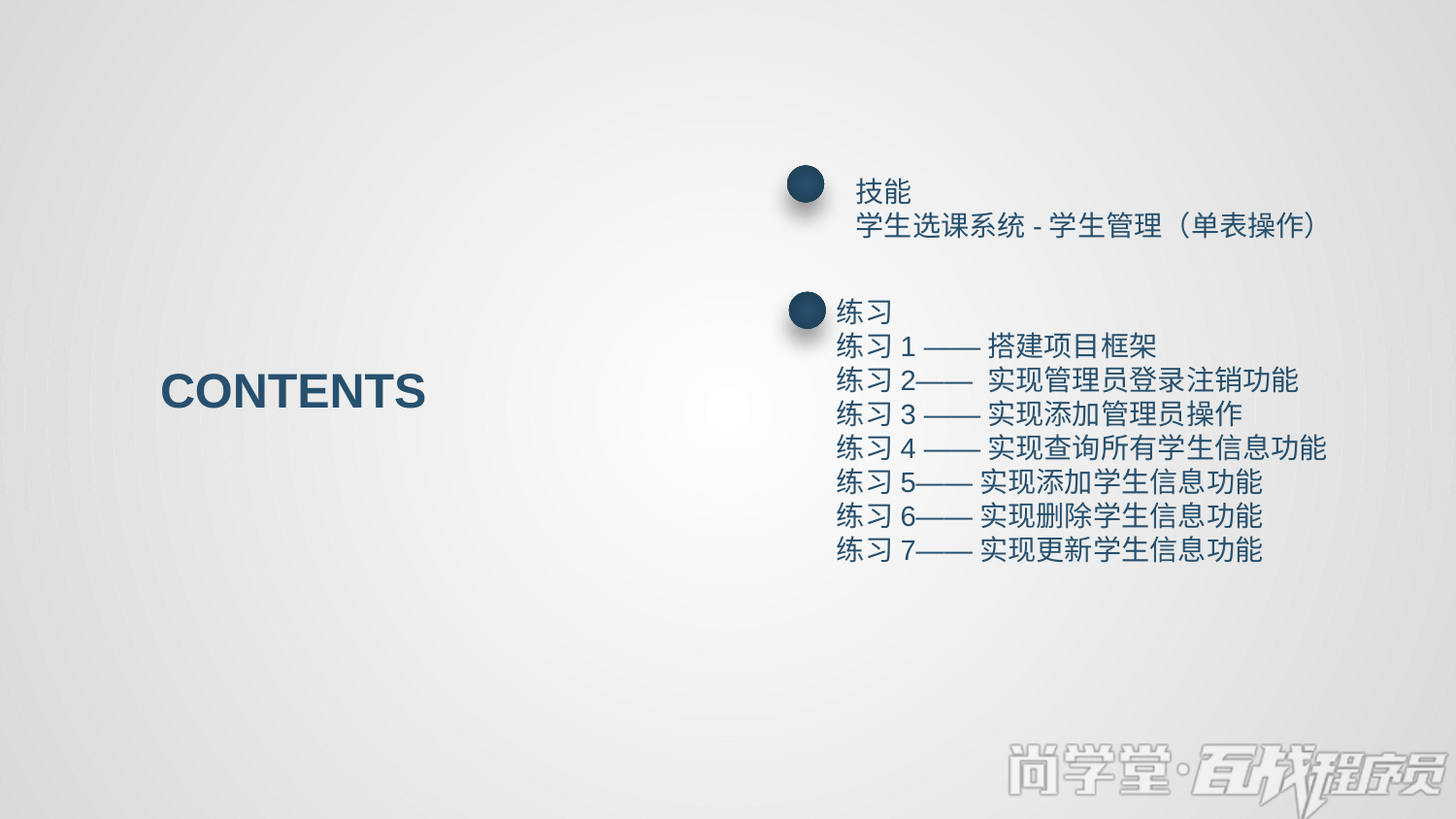

技能
学生选课系统-学生管理（单表操作）

练习
练习1 ——搭建项目框架
练习2—— 实现管理员登录注销功能
练习3 ——实现添加管理员操作
练习4 ——实现查询所有学生信息功能
练习5——实现添加学生信息功能
练习6——实现删除学生信息功能
练习7——实现更新学生信息功能

CONTENTS